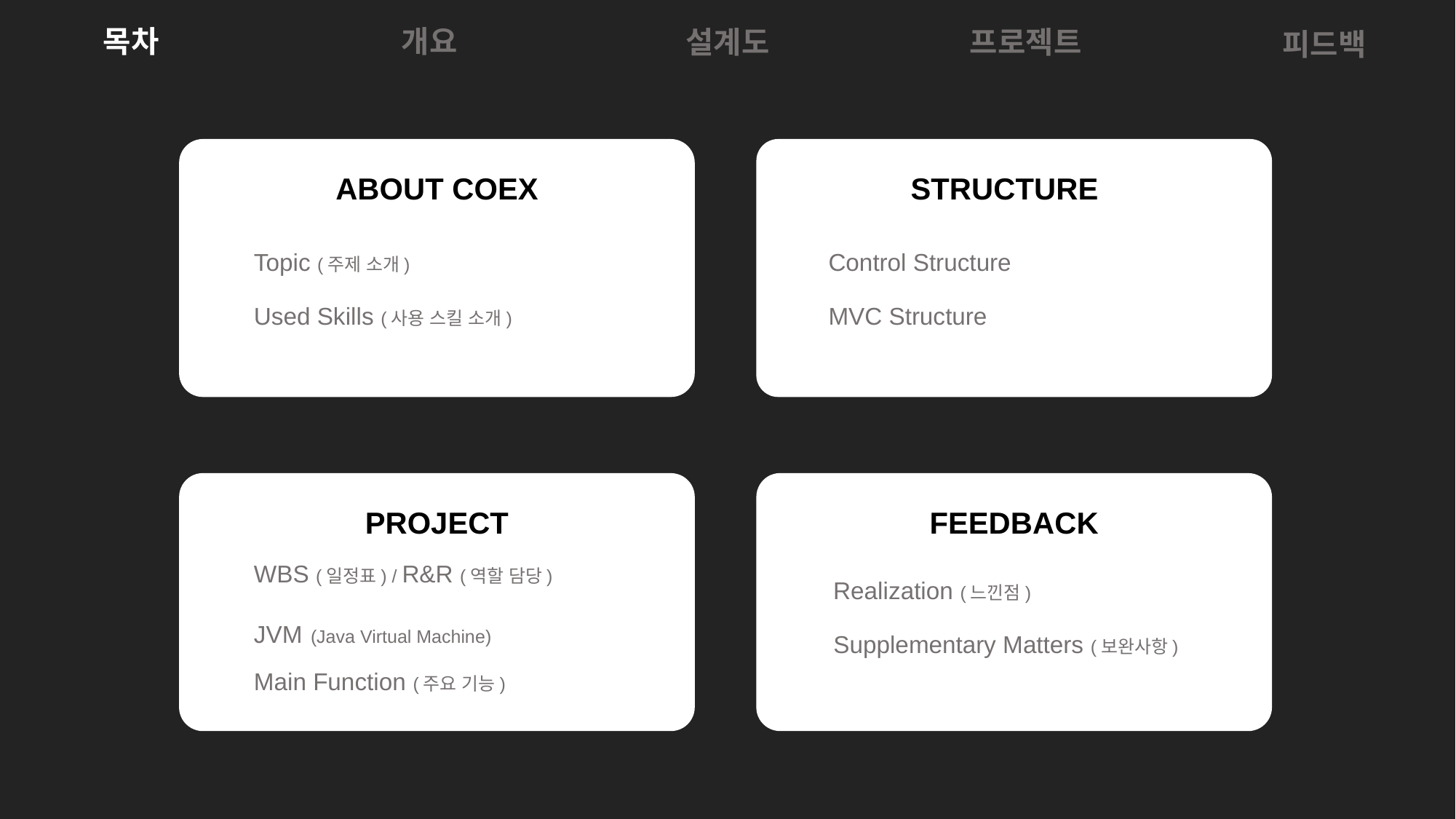

목차
개요
설계도
프로젝트
피드백

ABOUT COEX
STRUCTURE
Topic (주제 소개)
Control Structure
Used Skills (사용 스킬 소개)
MVC Structure

PROJECT
FEEDBACK
WBS (일정표) / R&R (역할 담당)
Realization (느낀점)
JVM (Java Virtual Machine)
Supplementary Matters (보완사항)
Main Function (주요 기능)
ABOUT OUR
    주제 소개
    사용 스킬 소개
STRUCTURE
    Front-End Structure Chart
    File Structure Chart
PROJECT
    WBS(일정표)
    R&R(역할 담당)
    Main Function(주요 기능)
FEEDBACK
    느낀점
    보완 사항